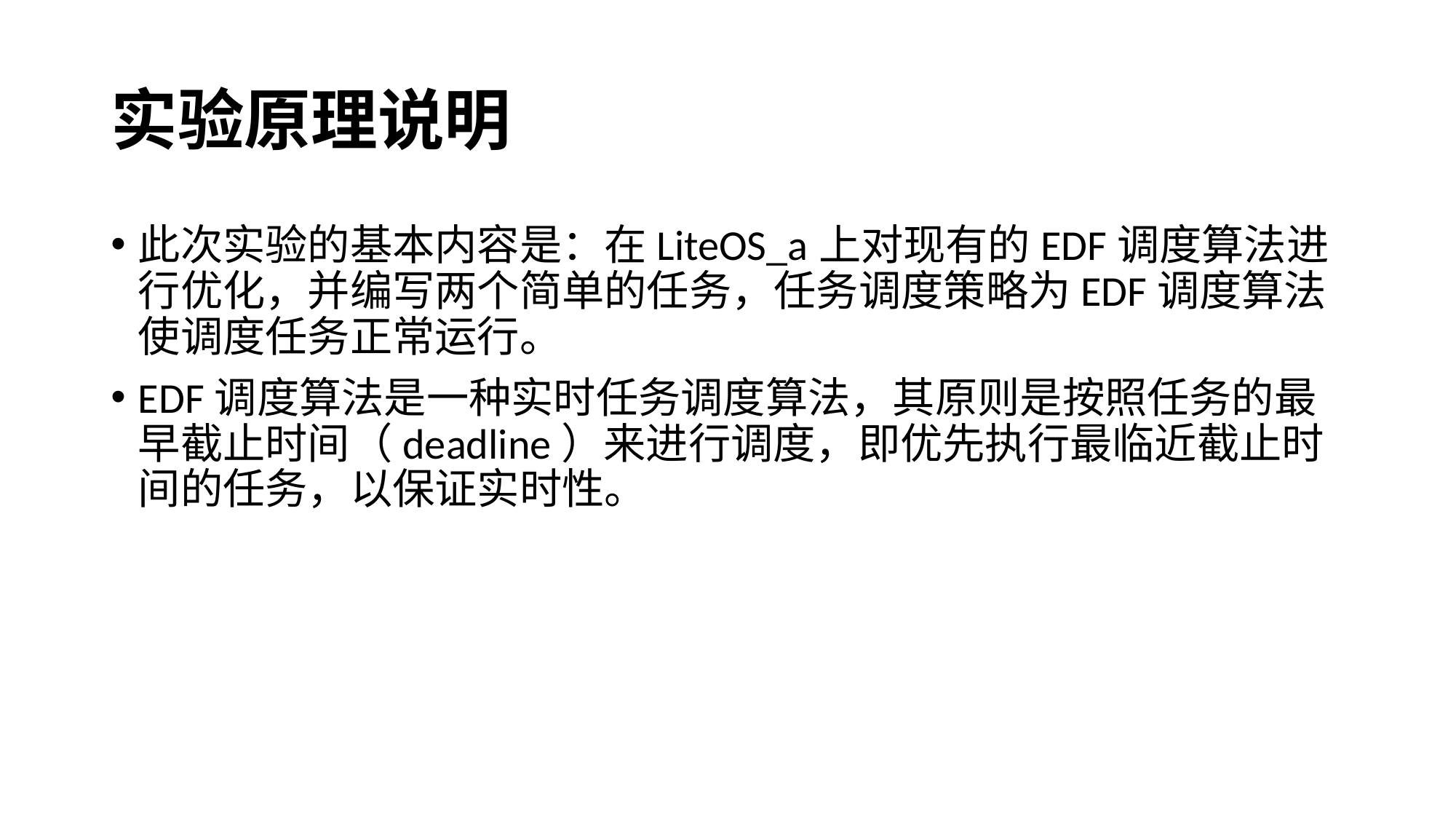

# 实验原理说明
此次实验的基本内容是：在LiteOS_a上对现有的EDF调度算法进行优化，并编写两个简单的任务，任务调度策略为EDF调度算法使调度任务正常运行。
EDF调度算法是一种实时任务调度算法，其原则是按照任务的最早截止时间（deadline）来进行调度，即优先执行最临近截止时间的任务，以保证实时性。